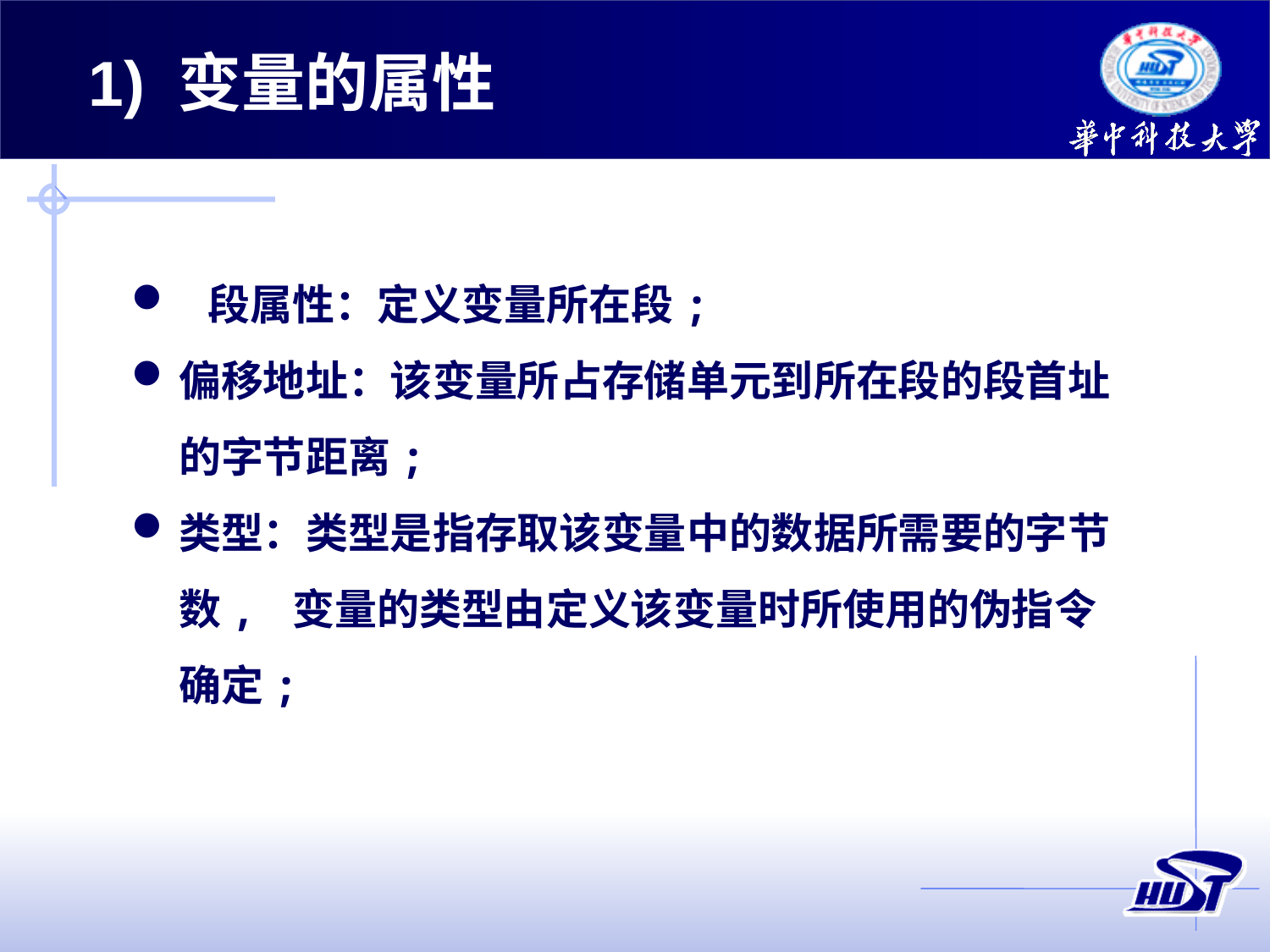

1) 变量的属性
  段属性：定义变量所在段;
偏移地址：该变量所占存储单元到所在段的段首址的字节距离;
类型：类型是指存取该变量中的数据所需要的字节数, 变量的类型由定义该变量时所使用的伪指令确定;